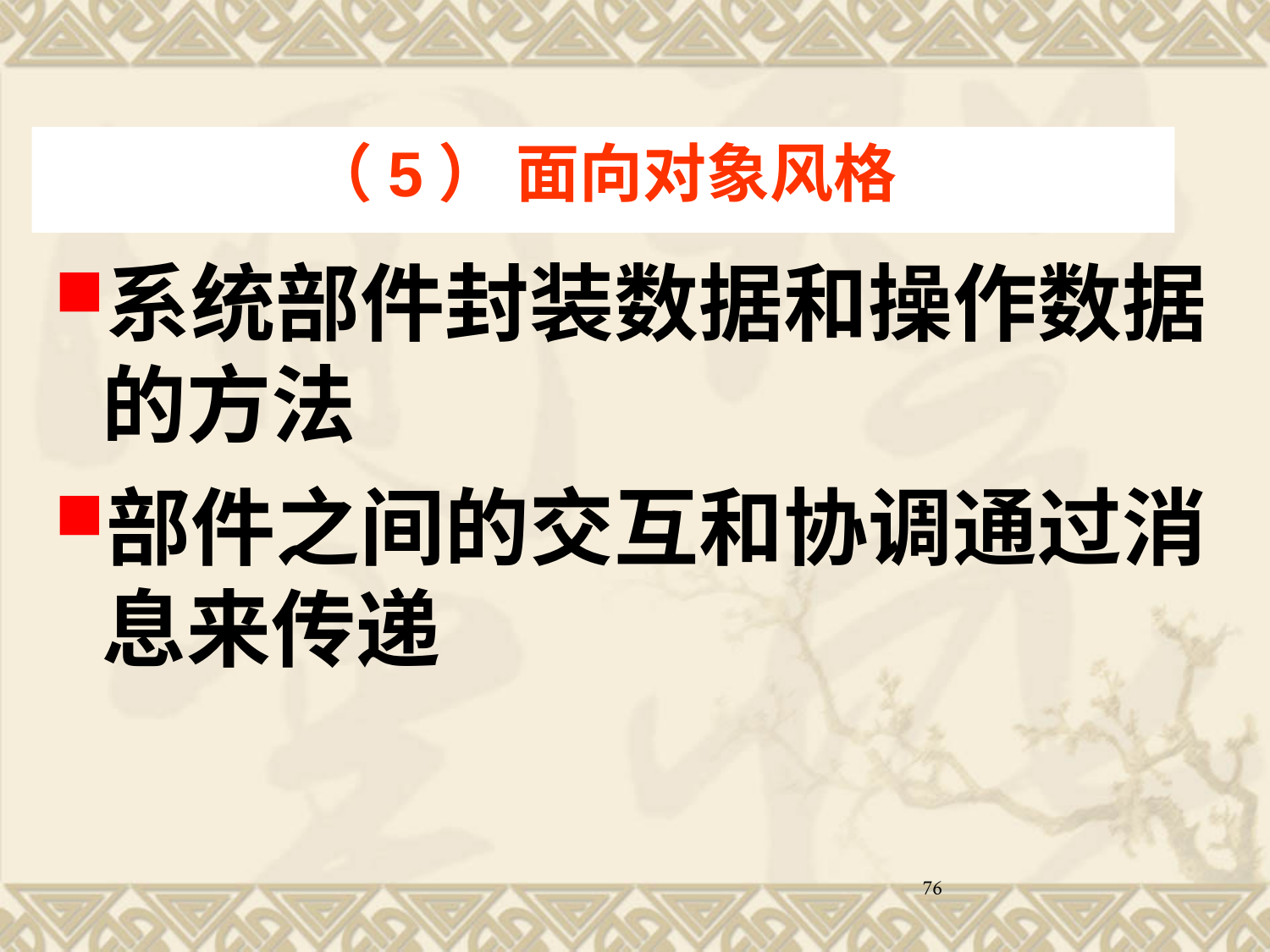

（5） 面向对象风格
系统部件封装数据和操作数据的方法
部件之间的交互和协调通过消息来传递
76